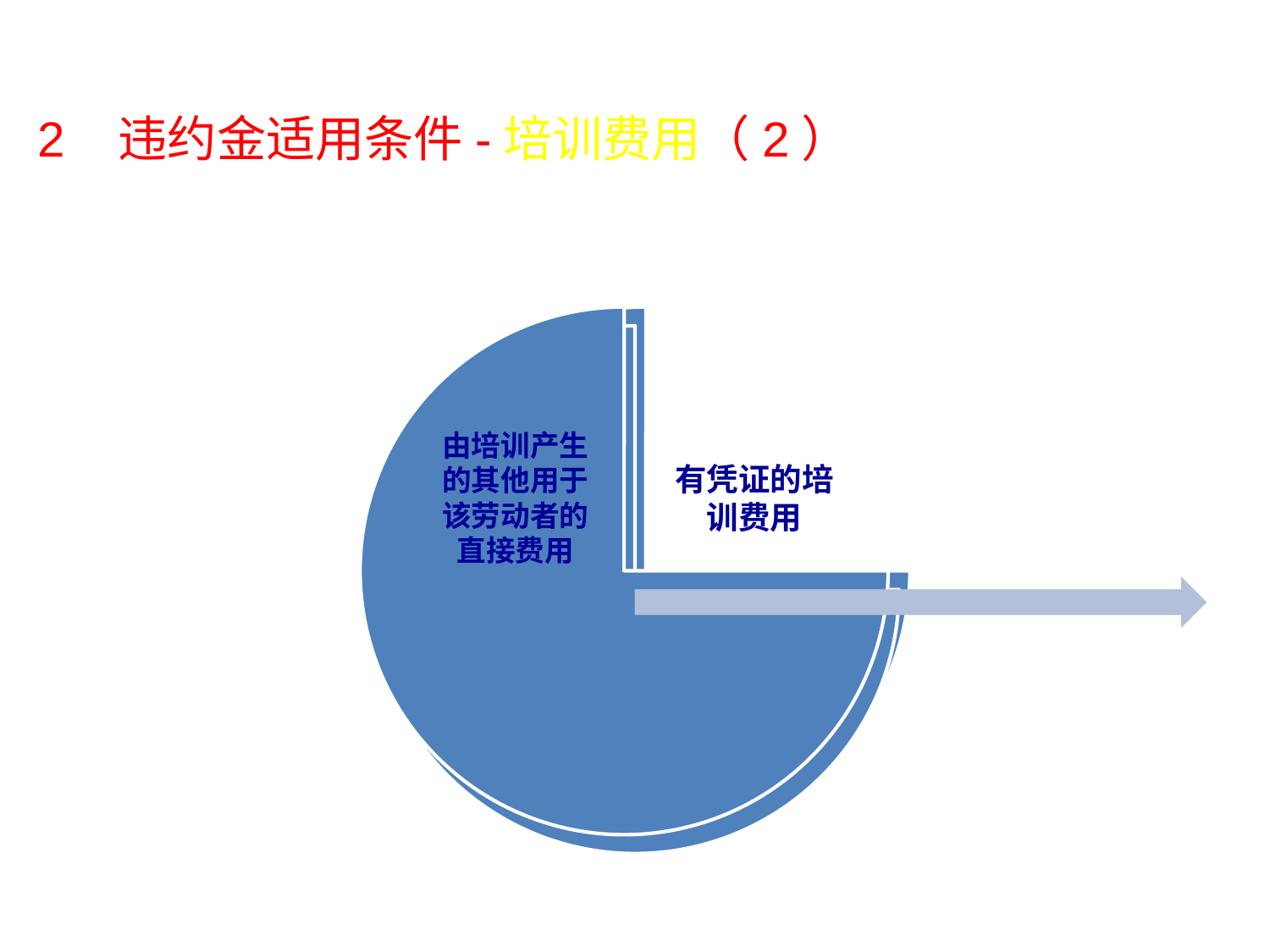

# 2   违约金适用条件-培训费用（2）
有凭证的培训费用
培训期间的差旅费
由培训产生的其他用于该劳动者的直接费用